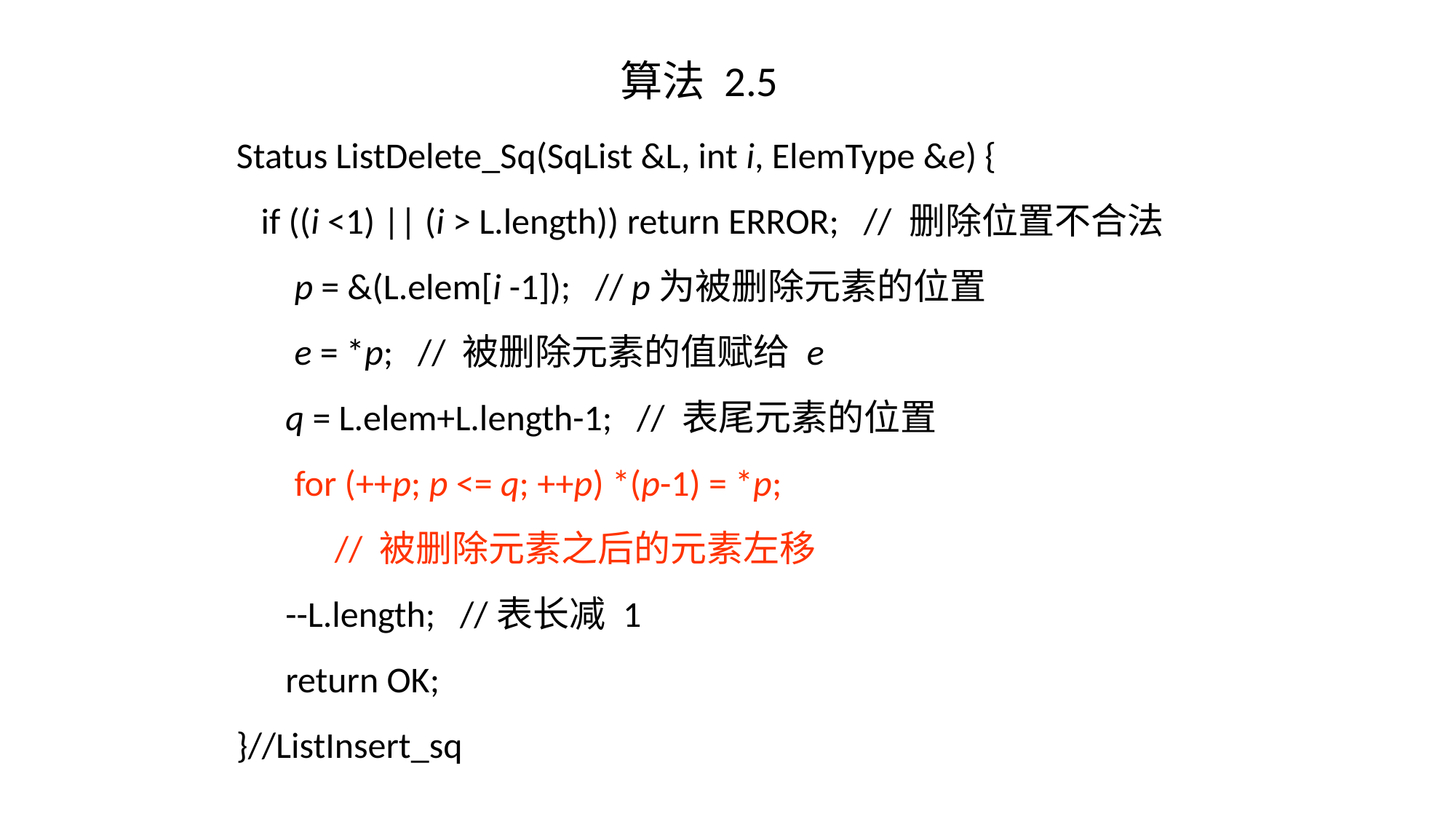

算法 2.5
Status ListDelete_Sq(SqList &L, int i, ElemType &e) {
   if ((i <1) || (i > L.length)) return ERROR;   // 删除位置不合法
      p = &(L.elem[i -1]);   // p为被删除元素的位置
      e = *p;   // 被删除元素的值赋给 e
      q = L.elem+L.length-1;   // 表尾元素的位置
      for (++p; p <= q; ++p) *(p-1) = *p;
            // 被删除元素之后的元素左移
      --L.length;   //表长减 1
      return OK;
}//ListInsert_sq